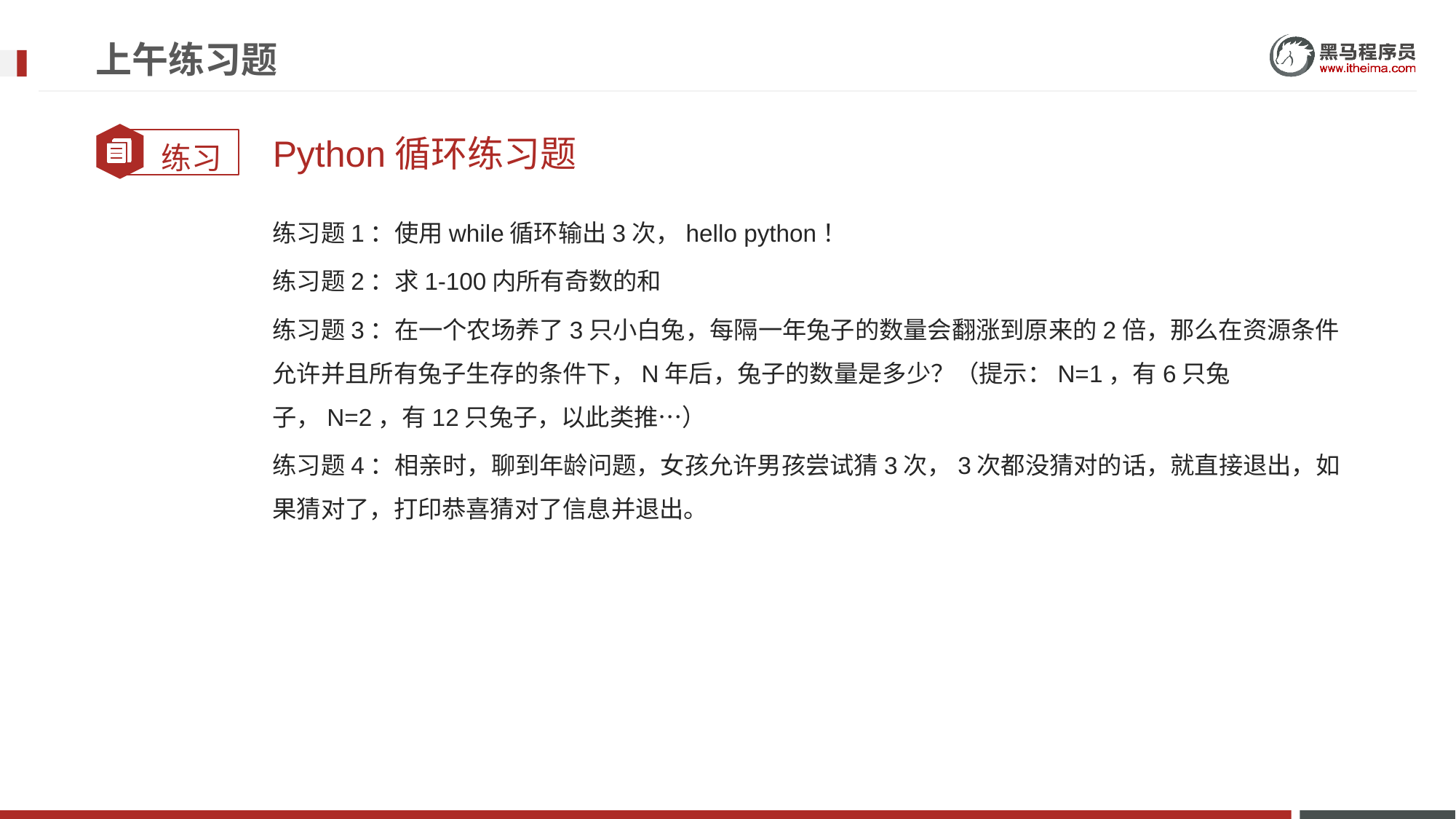

# 上午练习题
Python循环练习题
练习题1：使用while循环输出3次，hello python！
练习题2：求1-100内所有奇数的和
练习题3：在一个农场养了3只小白兔，每隔一年兔子的数量会翻涨到原来的2倍，那么在资源条件允许并且所有兔子生存的条件下，N年后，兔子的数量是多少？（提示：N=1，有6只兔子，N=2，有12只兔子，以此类推…）
练习题4：相亲时，聊到年龄问题，女孩允许男孩尝试猜3次，3次都没猜对的话，就直接退出，如果猜对了，打印恭喜猜对了信息并退出。